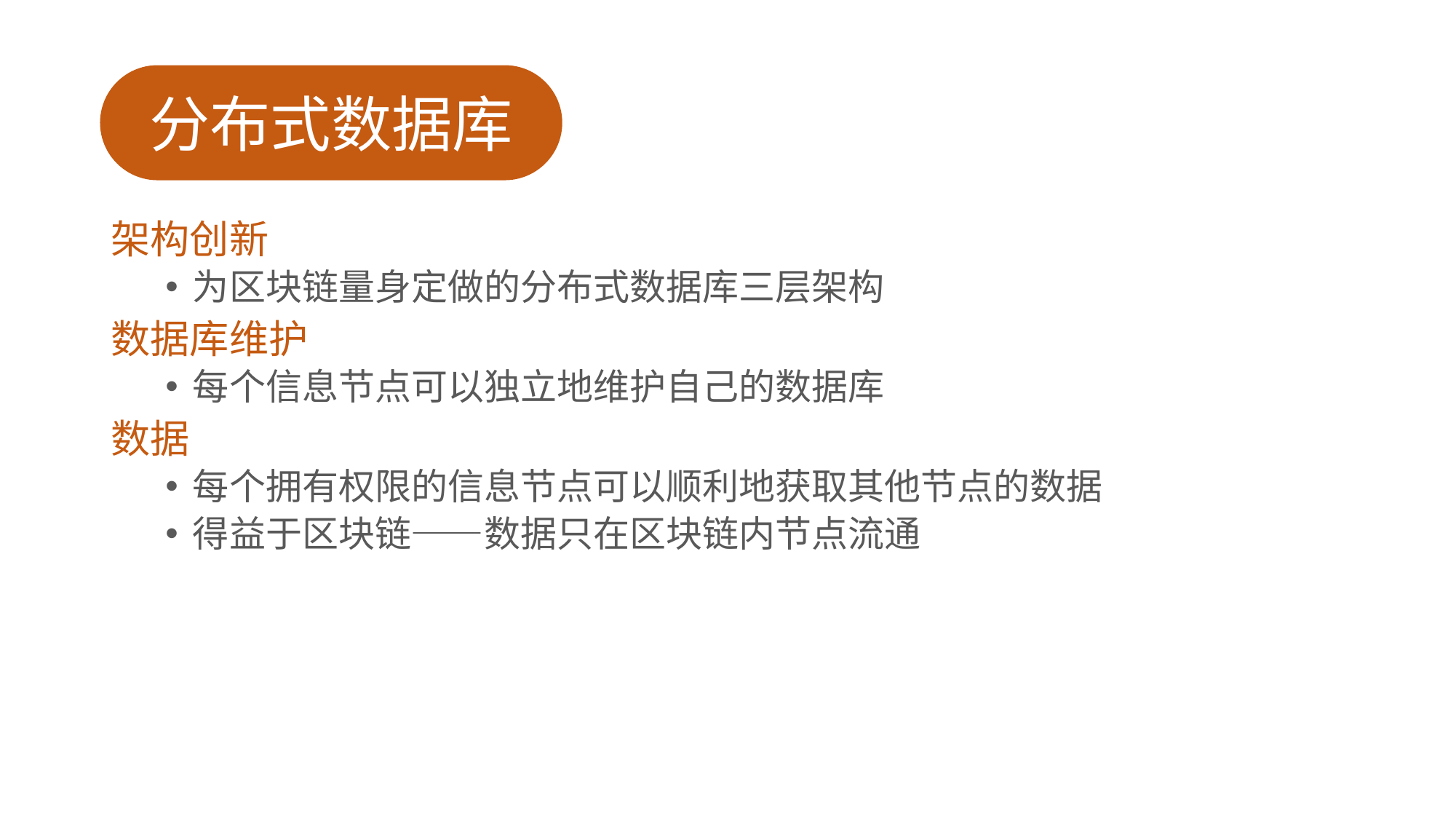

# 分布式数据库
分布式数据库
架构创新
为区块链量身定做的分布式数据库三层架构
数据库维护
每个信息节点可以独立地维护自己的数据库
数据
每个拥有权限的信息节点可以顺利地获取其他节点的数据
得益于区块链——数据只在区块链内节点流通